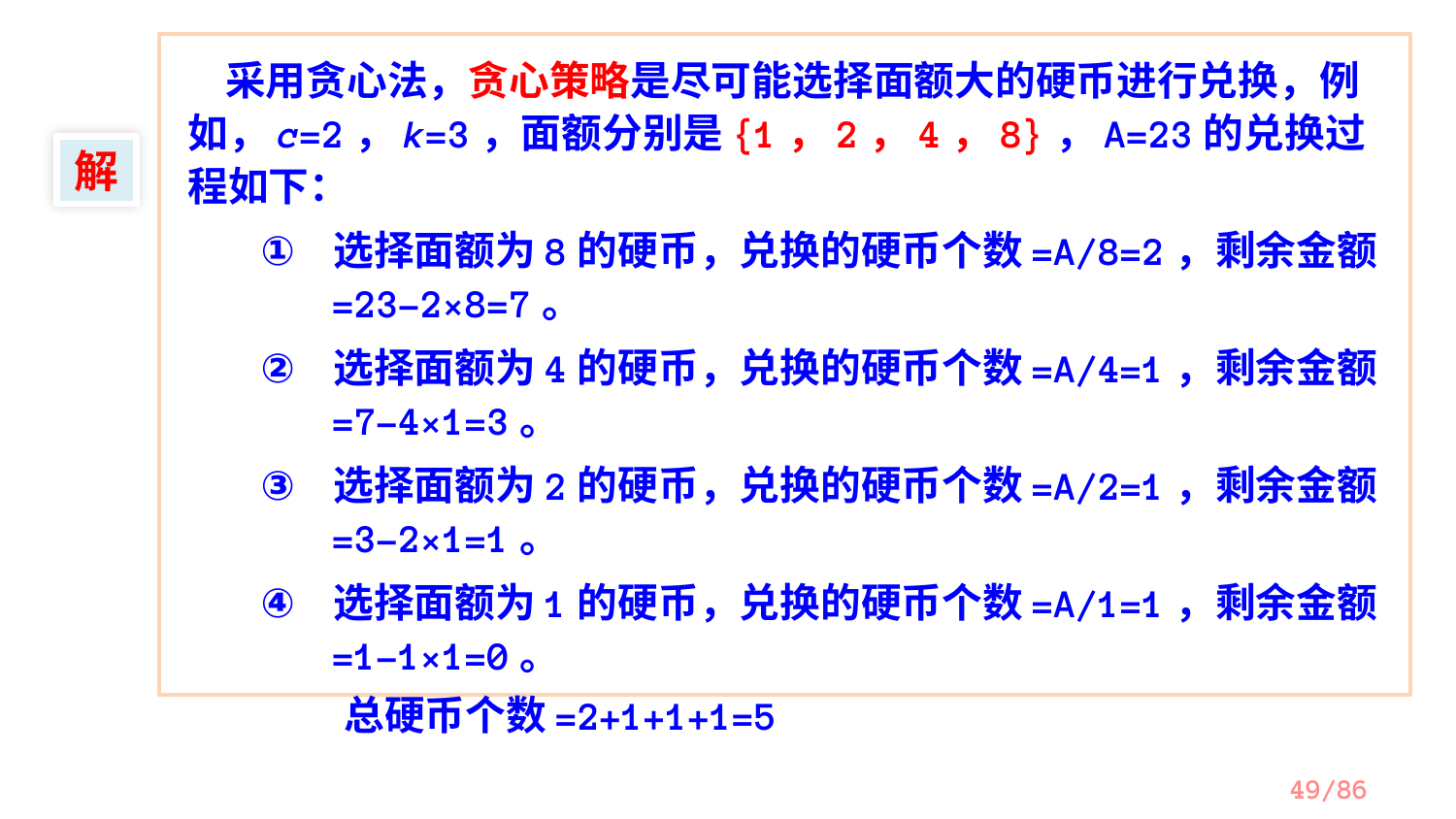

采用贪心法，贪心策略是尽可能选择面额大的硬币进行兑换，例如，c=2，k=3，面额分别是{1，2，4，8}，A=23的兑换过程如下：
选择面额为8的硬币，兑换的硬币个数=A/8=2，剩余金额=23-2×8=7。
选择面额为4的硬币，兑换的硬币个数=A/4=1，剩余金额=7-4×1=3。
选择面额为2的硬币，兑换的硬币个数=A/2=1，剩余金额=3-2×1=1。
选择面额为1的硬币，兑换的硬币个数=A/1=1，剩余金额=1-1×1=0。
解
总硬币个数=2+1+1+1=5
49/86